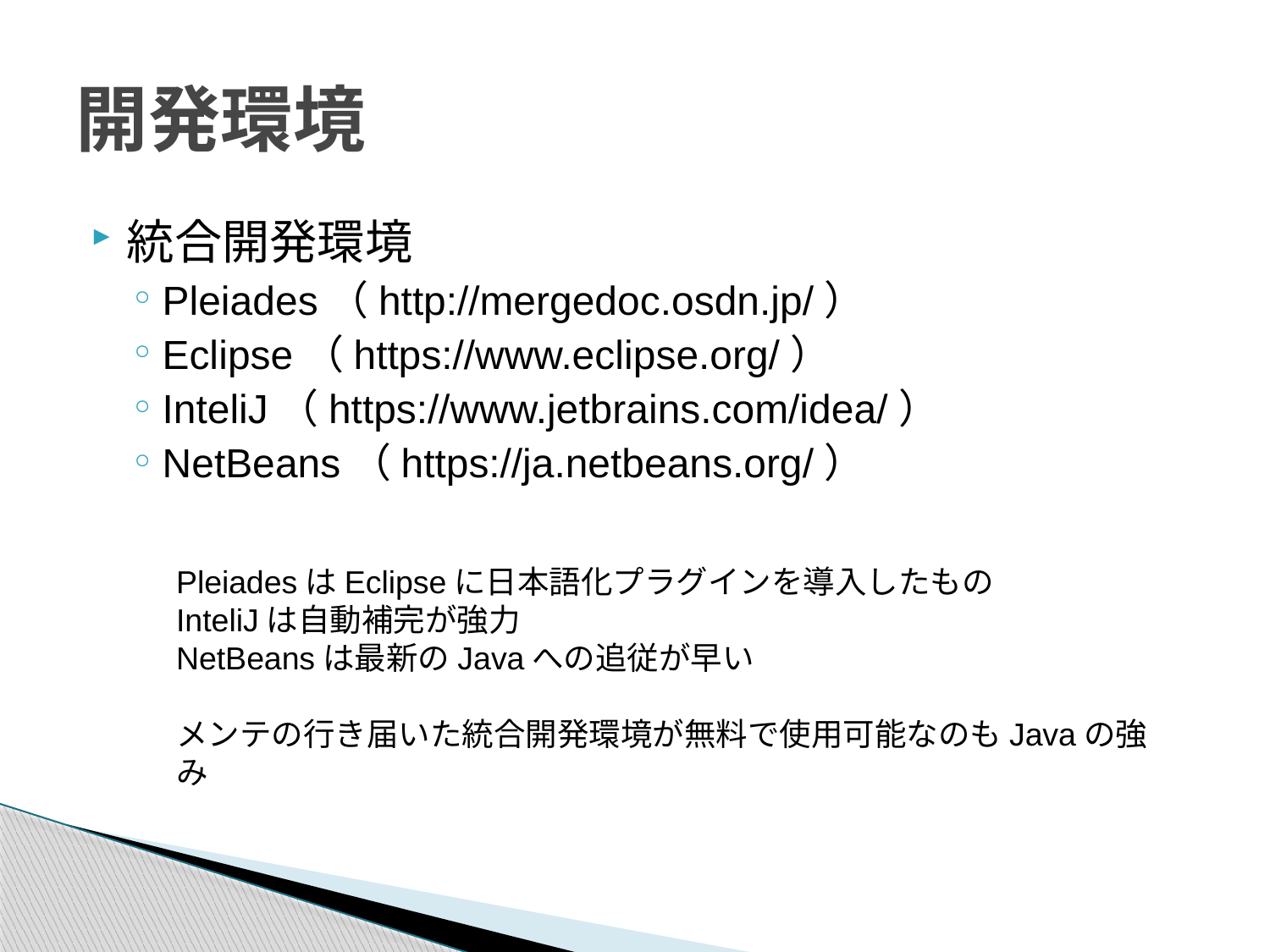

# 開発環境
統合開発環境
Pleiades（http://mergedoc.osdn.jp/）
Eclipse（https://www.eclipse.org/）
InteliJ（https://www.jetbrains.com/idea/）
NetBeans（https://ja.netbeans.org/）

PleiadesはEclipseに日本語化プラグインを導入したもの
InteliJは自動補完が強力
NetBeansは最新のJavaへの追従が早い

メンテの行き届いた統合開発環境が無料で使用可能なのもJavaの強み